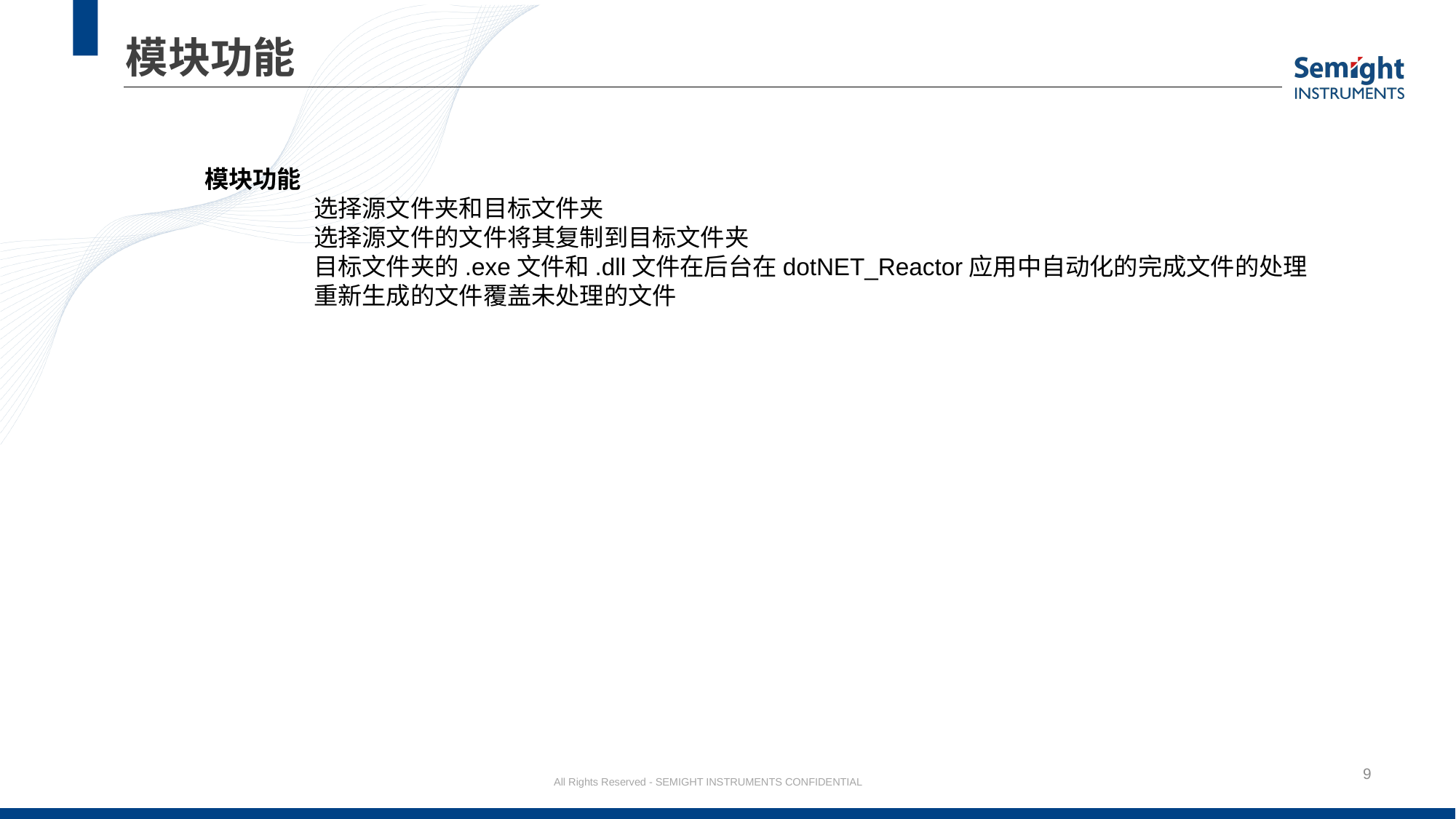

# 模块功能
模块功能
	选择源文件夹和目标文件夹
	选择源文件的文件将其复制到目标文件夹
	目标文件夹的.exe文件和.dll文件在后台在dotNET_Reactor应用中自动化的完成文件的处理
	重新生成的文件覆盖未处理的文件
9